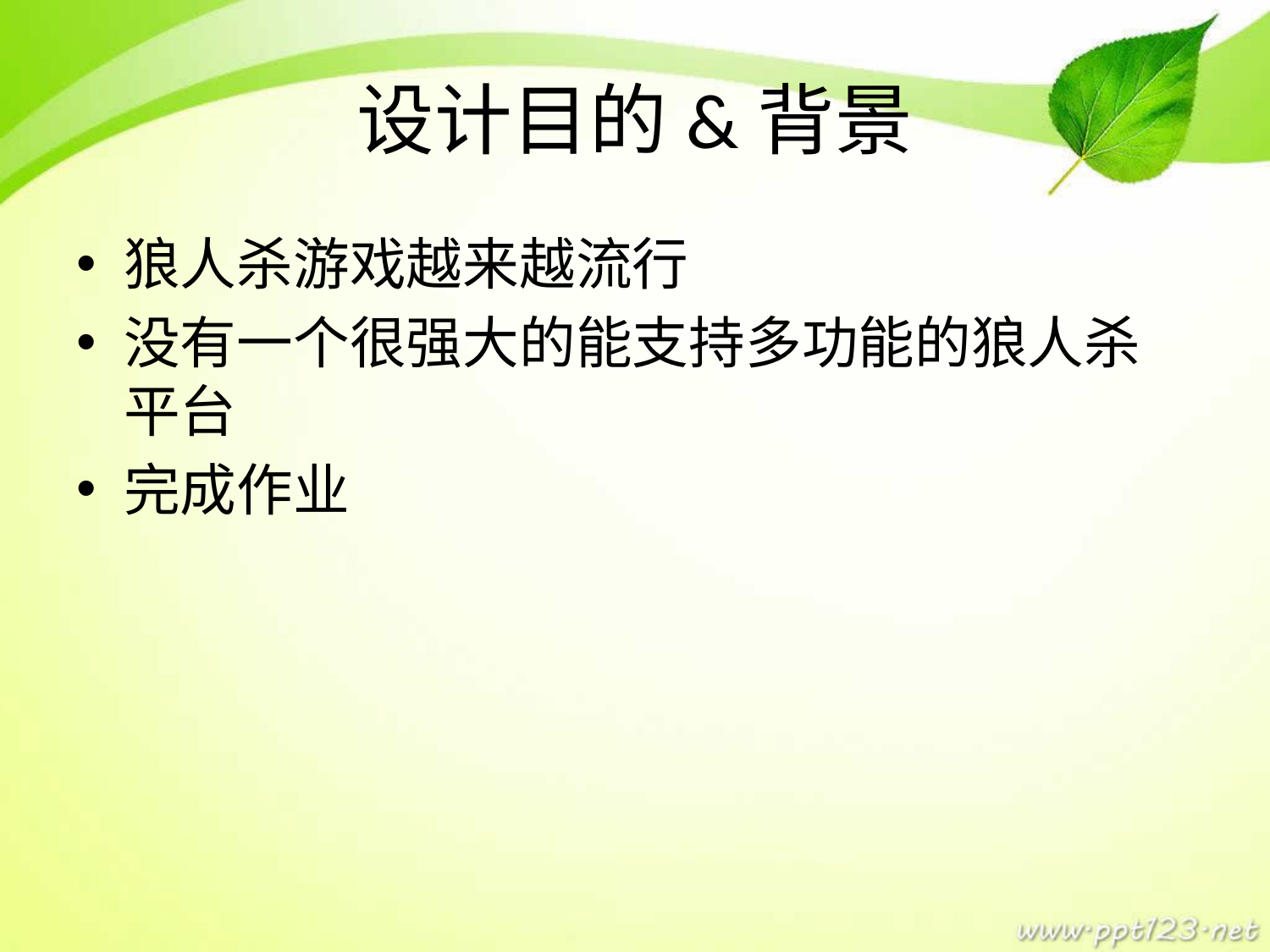

# 设计目的&背景
狼人杀游戏越来越流行
没有一个很强大的能支持多功能的狼人杀平台
完成作业